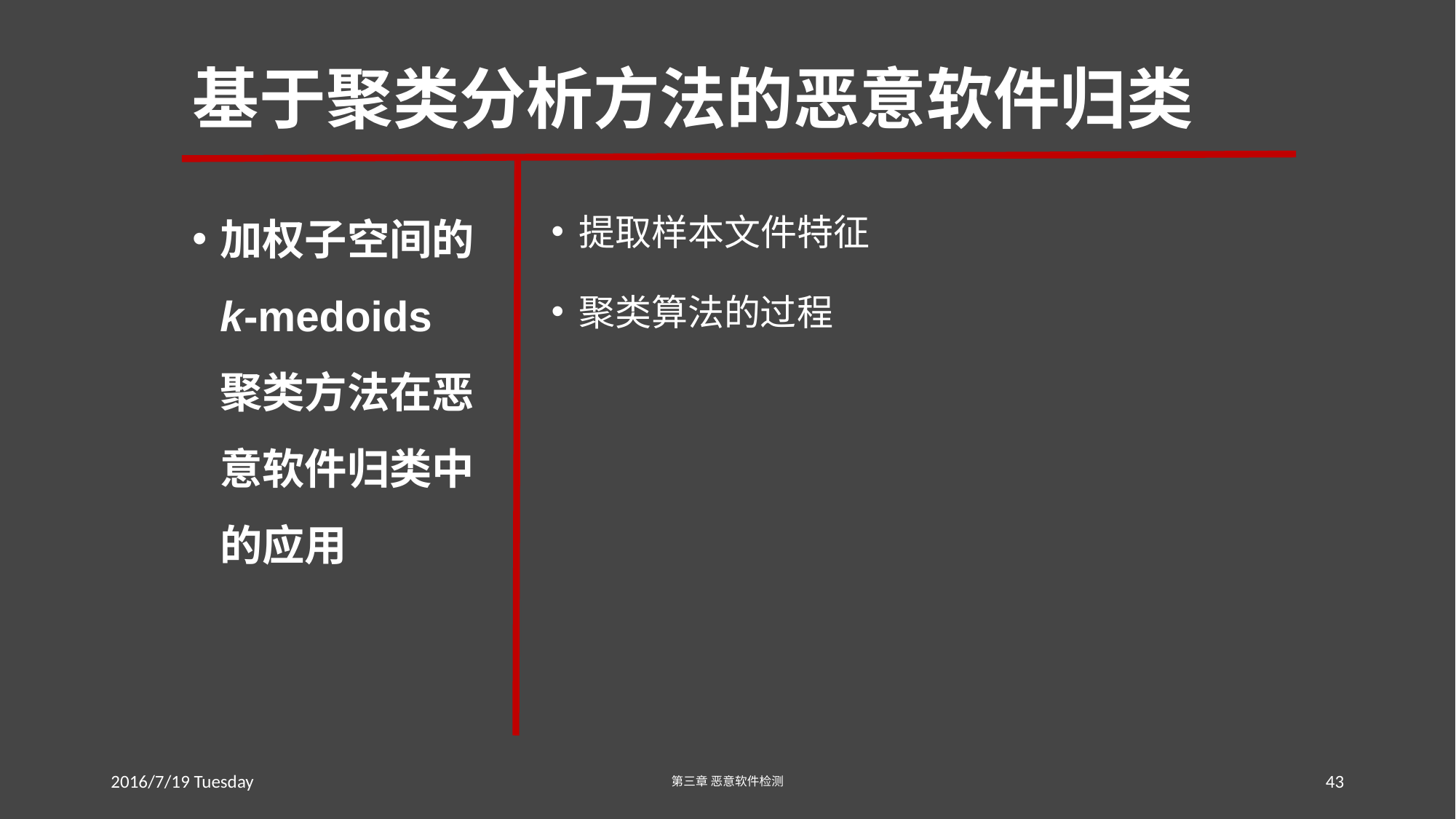

# 基于聚类分析方法的恶意软件归类
加权子空间的k-medoids聚类方法在恶意软件归类中的应用
提取样本文件特征
聚类算法的过程

2016/7/19 Tuesday
第三章 恶意软件检测
43